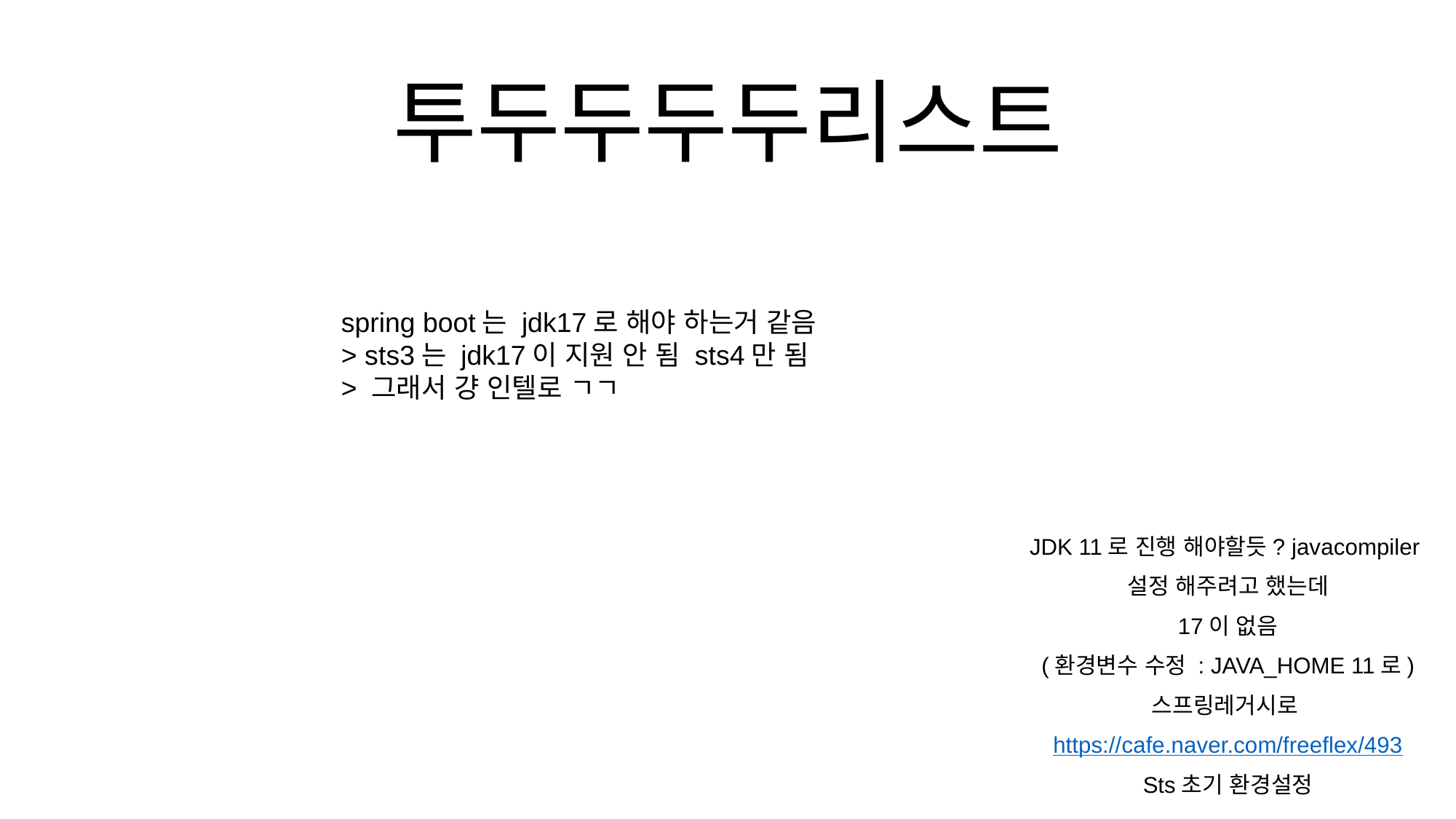

# 투두두두두리스트
spring boot는 jdk17로 해야 하는거 같음
> sts3는 jdk17이 지원 안 됨 sts4만 됨
> 그래서 걍 인텔로 ㄱㄱ
JDK 11로 진행 해야할듯? javacompiler
설정 해주려고 했는데
17이 없음
(환경변수 수정 : JAVA_HOME 11로)
스프링레거시로
https://cafe.naver.com/freeflex/493
Sts초기 환경설정